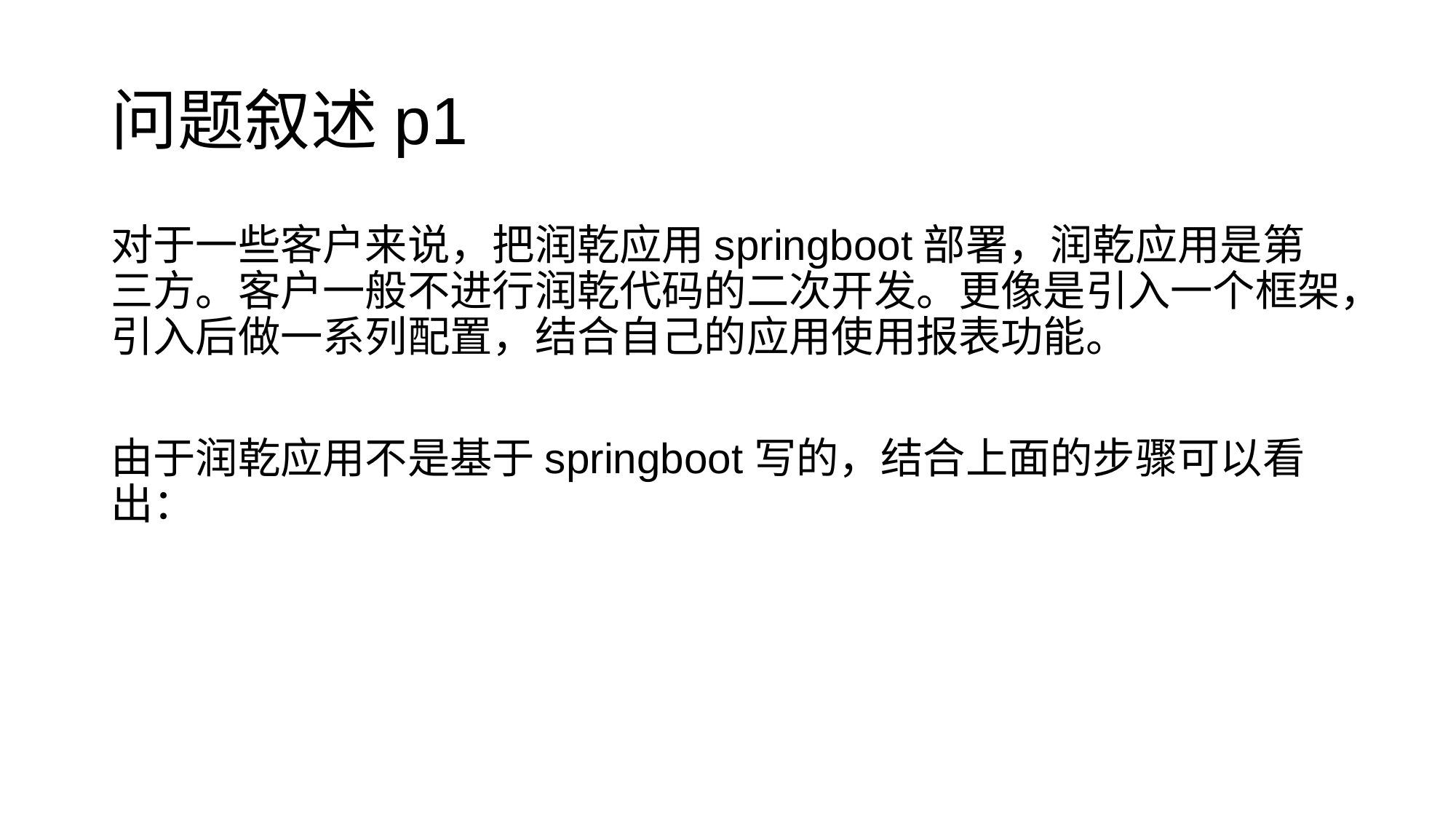

# 问题叙述p1
对于一些客户来说，把润乾应用springboot部署，润乾应用是第三方。客户一般不进行润乾代码的二次开发。更像是引入一个框架，引入后做一系列配置，结合自己的应用使用报表功能。

由于润乾应用不是基于springboot写的，结合上面的步骤可以看出：